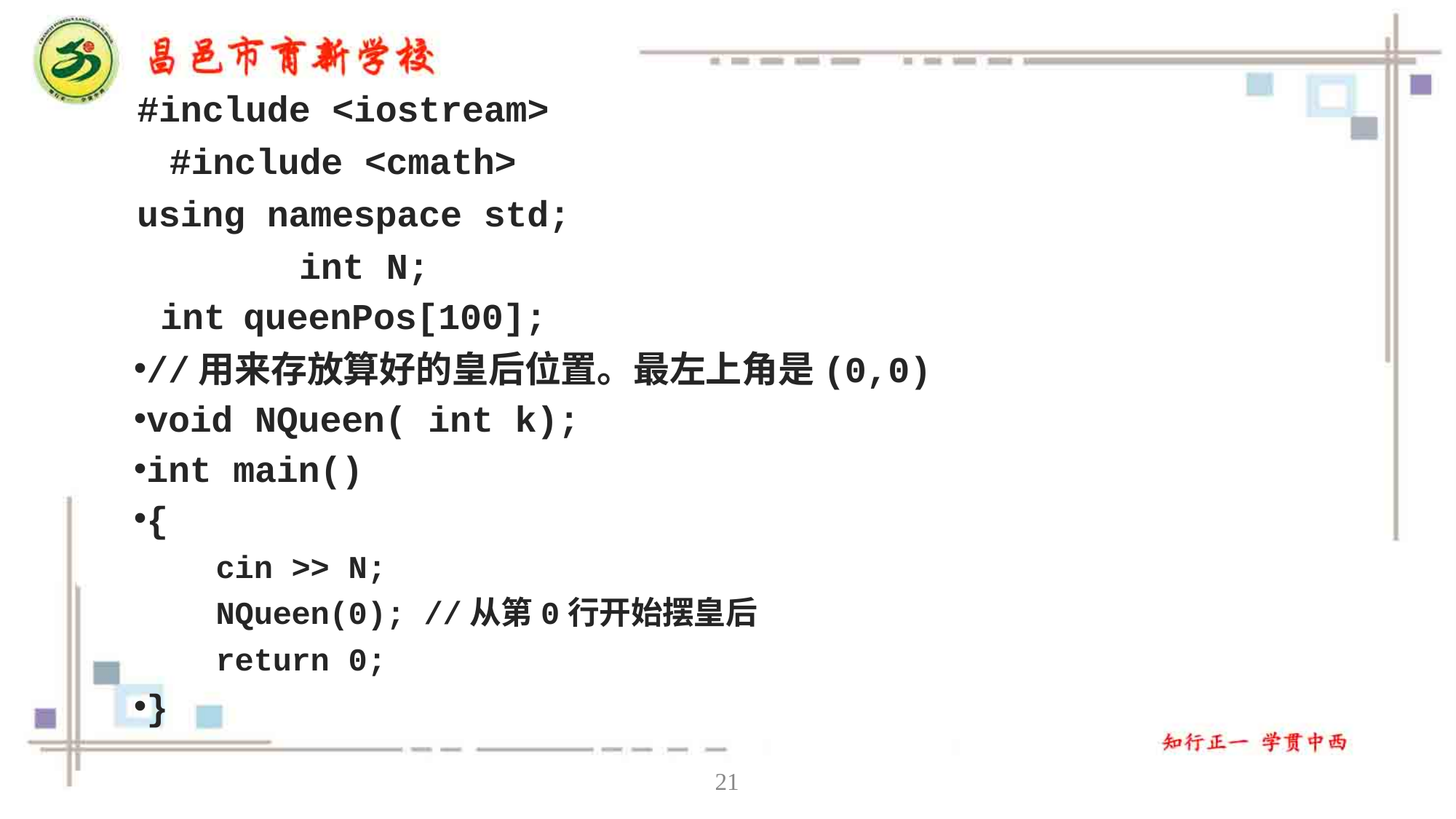

# #include <iostream>  #include <cmath>  using namespace std;  int N;
int	queenPos[100];
//用来存放算好的皇后位置。最左上角是(0,0)
void NQueen( int k);
int main()
{
 cin >> N;
 NQueen(0); //从第0行开始摆皇后
 return 0;
}
21